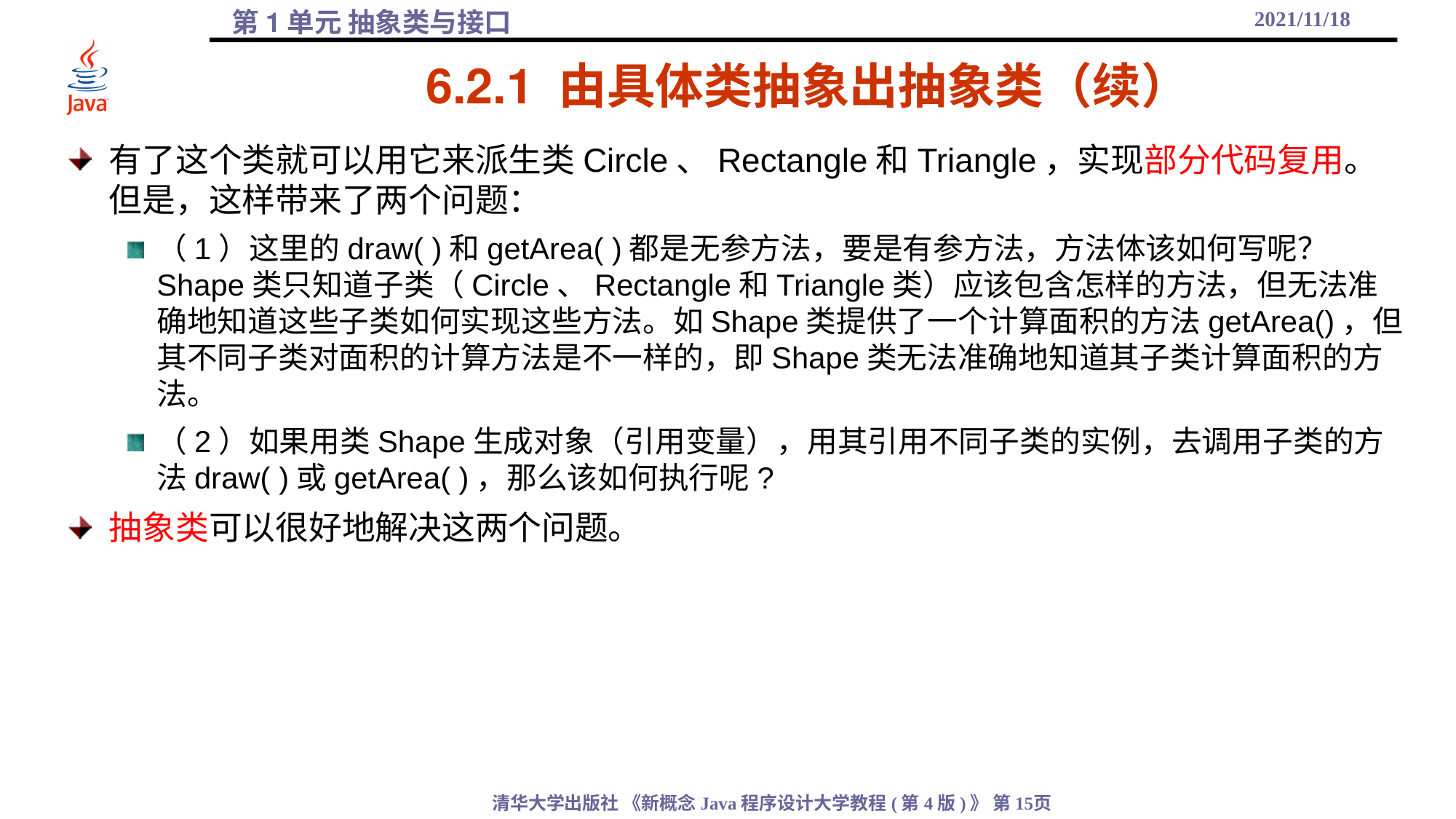

2021/11/18
# 6.2.1 由具体类抽象出抽象类（续）
有了这个类就可以用它来派生类Circle、Rectangle和Triangle，实现部分代码复用。但是，这样带来了两个问题：
（1）这里的draw( )和getArea( )都是无参方法，要是有参方法，方法体该如何写呢？Shape类只知道子类（Circle、Rectangle和Triangle类）应该包含怎样的方法，但无法准确地知道这些子类如何实现这些方法。如Shape类提供了一个计算面积的方法getArea()，但其不同子类对面积的计算方法是不一样的，即Shape类无法准确地知道其子类计算面积的方法。
（2）如果用类Shape生成对象（引用变量），用其引用不同子类的实例，去调用子类的方法draw( )或getArea( )，那么该如何执行呢?
抽象类可以很好地解决这两个问题。